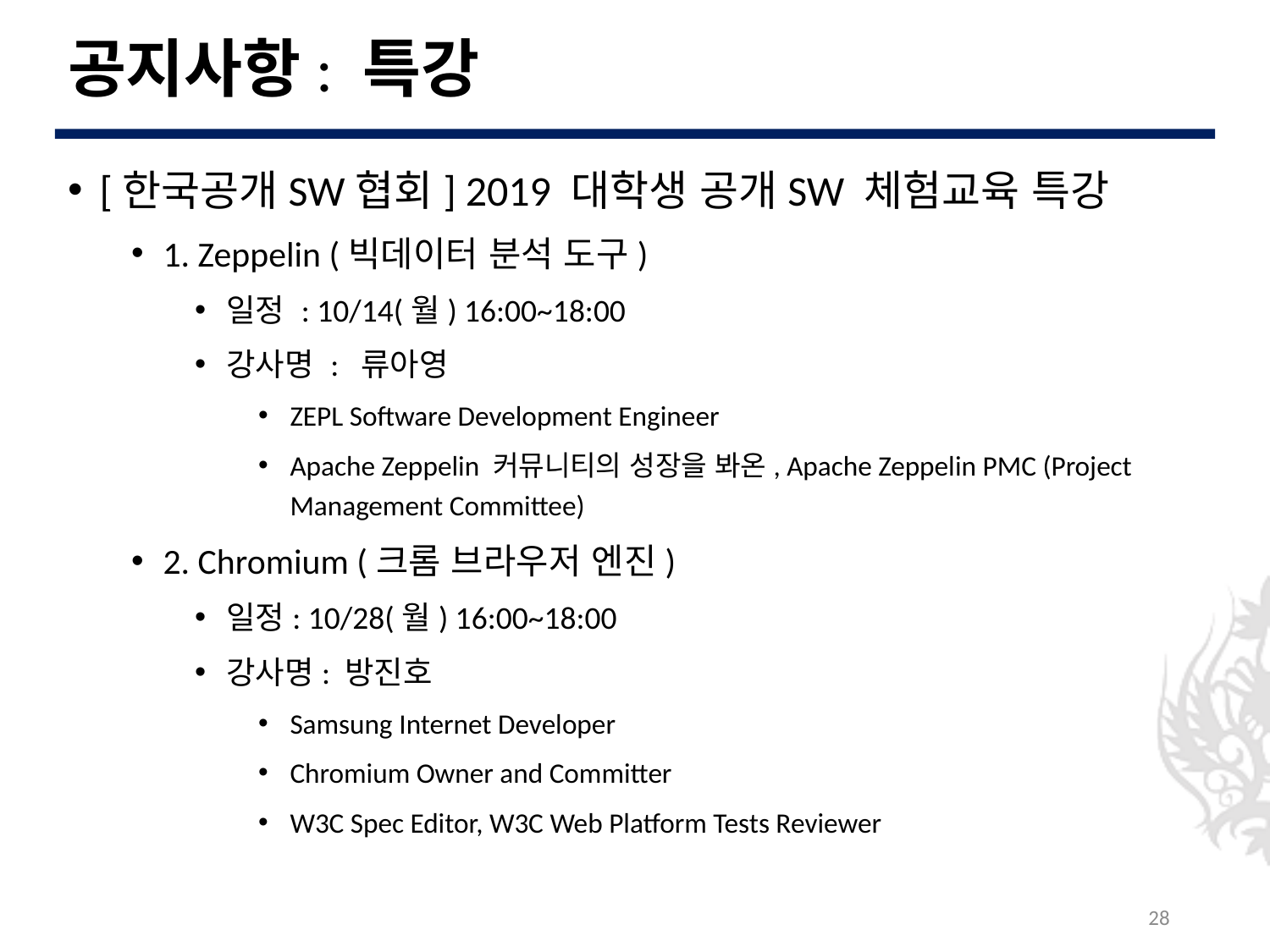

# 공지사항: 특강
[한국공개SW협회] 2019 대학생 공개SW 체험교육 특강
1. Zeppelin (빅데이터 분석 도구)
일정 : 10/14(월) 16:00~18:00
강사명 :  류아영
ZEPL Software Development Engineer
Apache Zeppelin 커뮤니티의 성장을 봐온, Apache Zeppelin PMC (Project Management Committee)
2. Chromium (크롬 브라우저 엔진)
일정: 10/28(월) 16:00~18:00
강사명: 방진호
Samsung Internet Developer
Chromium Owner and Committer
W3C Spec Editor, W3C Web Platform Tests Reviewer
28